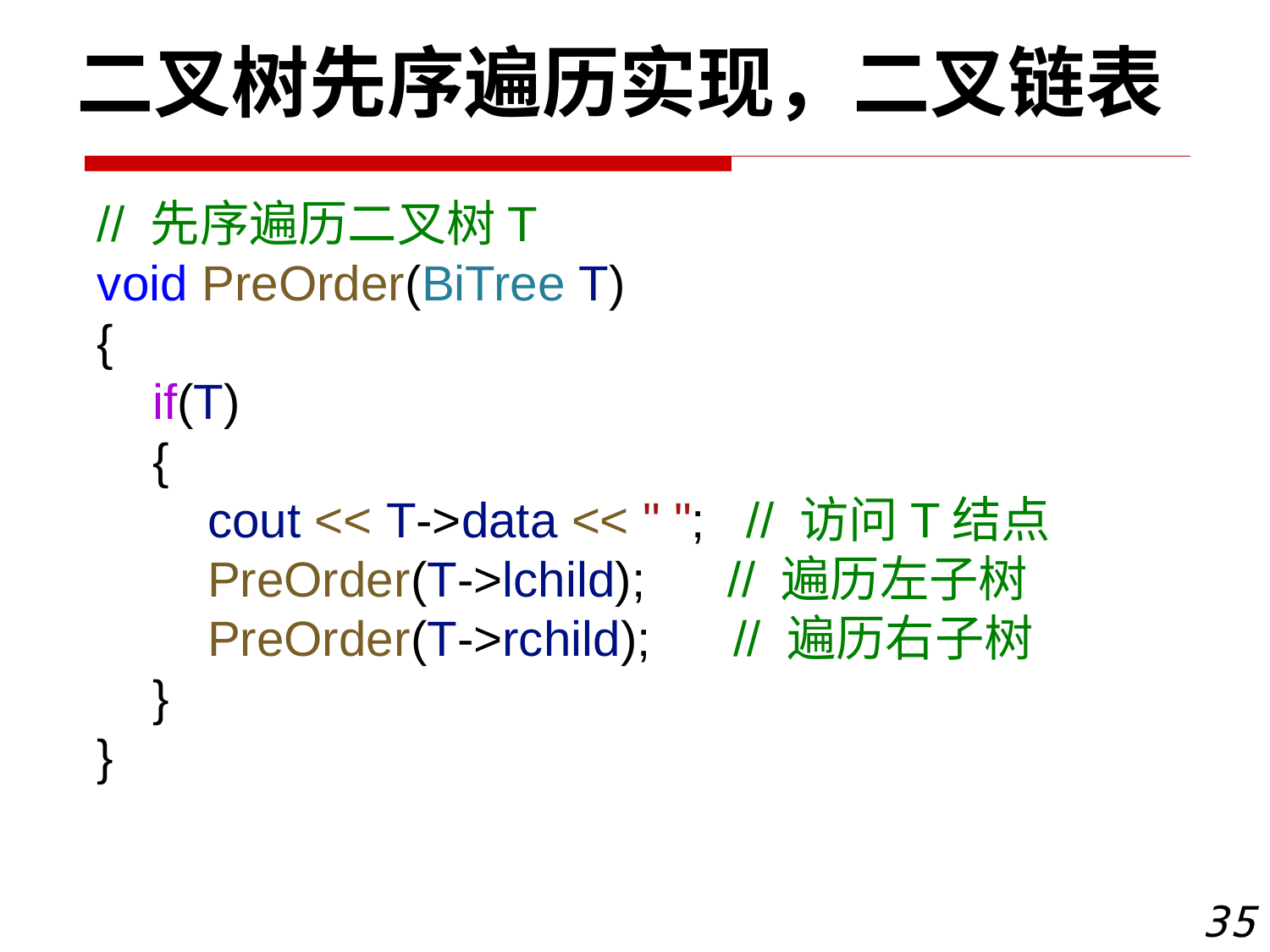

二叉树先序遍历实现，二叉链表
// 先序遍历二叉树T
void PreOrder(BiTree T)
{
    if(T)
    {
        cout << T->data << " ";   // 访问T结点
        PreOrder(T->lchild);      // 遍历左子树
        PreOrder(T->rchild);      // 遍历右子树
    }
}

35